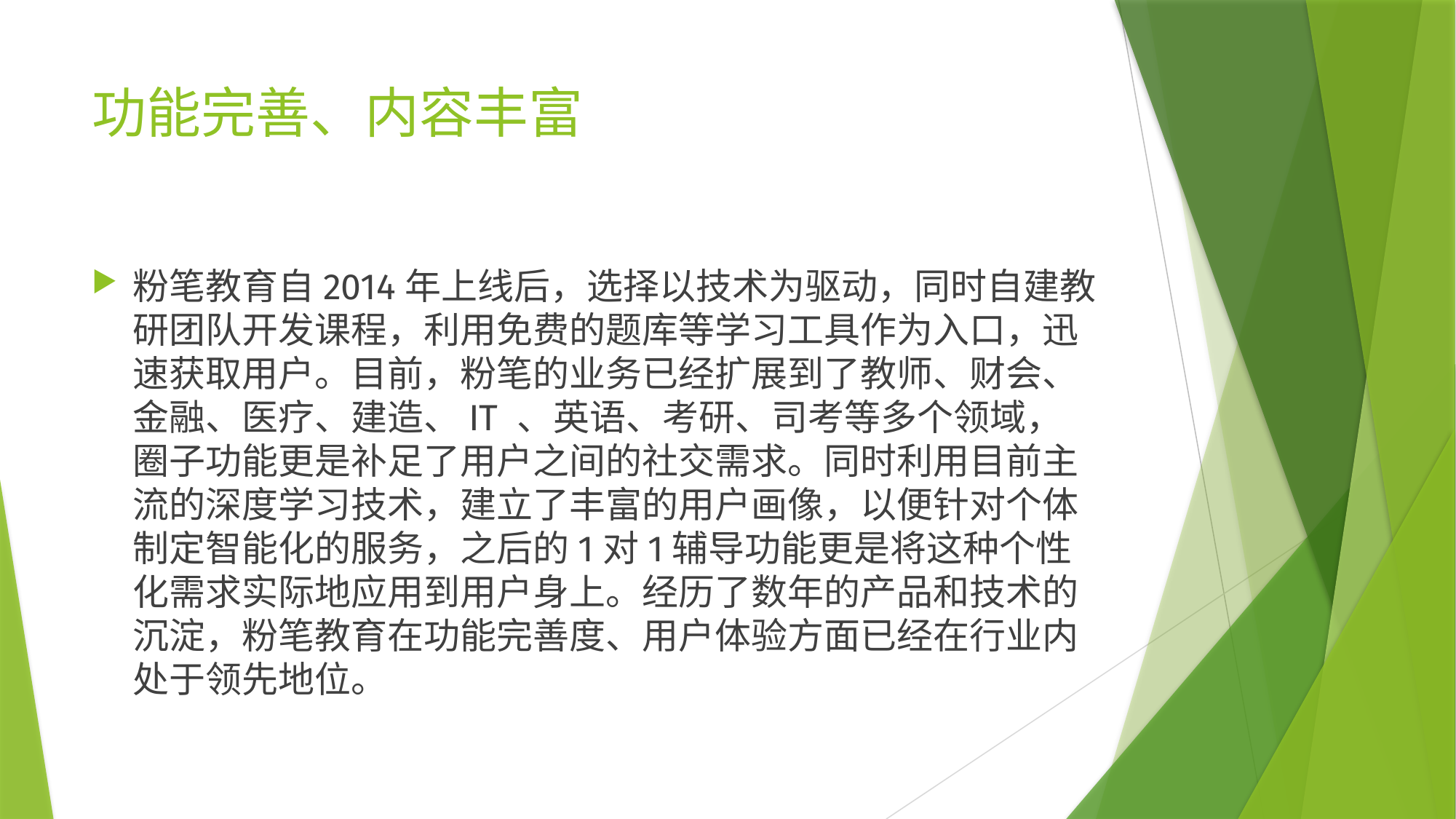

# 功能完善、内容丰富
粉笔教育自2014年上线后，选择以技术为驱动，同时自建教研团队开发课程，利用免费的题库等学习工具作为入口，迅速获取用户。目前，粉笔的业务已经扩展到了教师、财会、金融、医疗、建造、IT 、英语、考研、司考等多个领域，圈子功能更是补足了用户之间的社交需求。同时利用目前主流的深度学习技术，建立了丰富的用户画像，以便针对个体制定智能化的服务，之后的1对1辅导功能更是将这种个性化需求实际地应用到用户身上。经历了数年的产品和技术的沉淀，粉笔教育在功能完善度、用户体验方面已经在行业内处于领先地位。